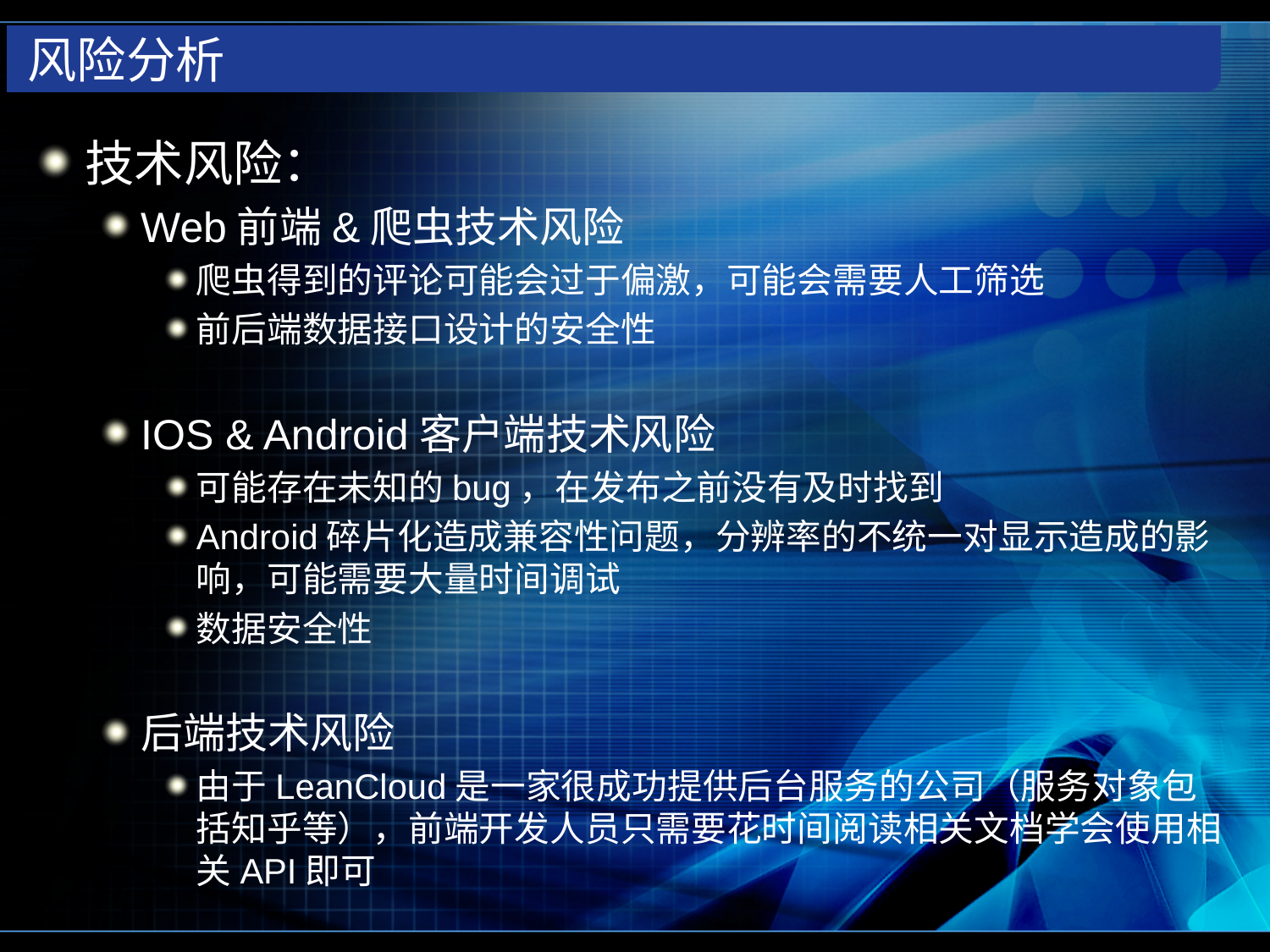

# 风险分析
技术风险：
Web前端&爬虫技术风险
爬虫得到的评论可能会过于偏激，可能会需要人工筛选
前后端数据接口设计的安全性

IOS & Android客户端技术风险
可能存在未知的bug，在发布之前没有及时找到
Android碎片化造成兼容性问题，分辨率的不统一对显示造成的影响，可能需要大量时间调试
数据安全性

后端技术风险
由于LeanCloud是一家很成功提供后台服务的公司（服务对象包括知乎等），前端开发人员只需要花时间阅读相关文档学会使用相关API即可